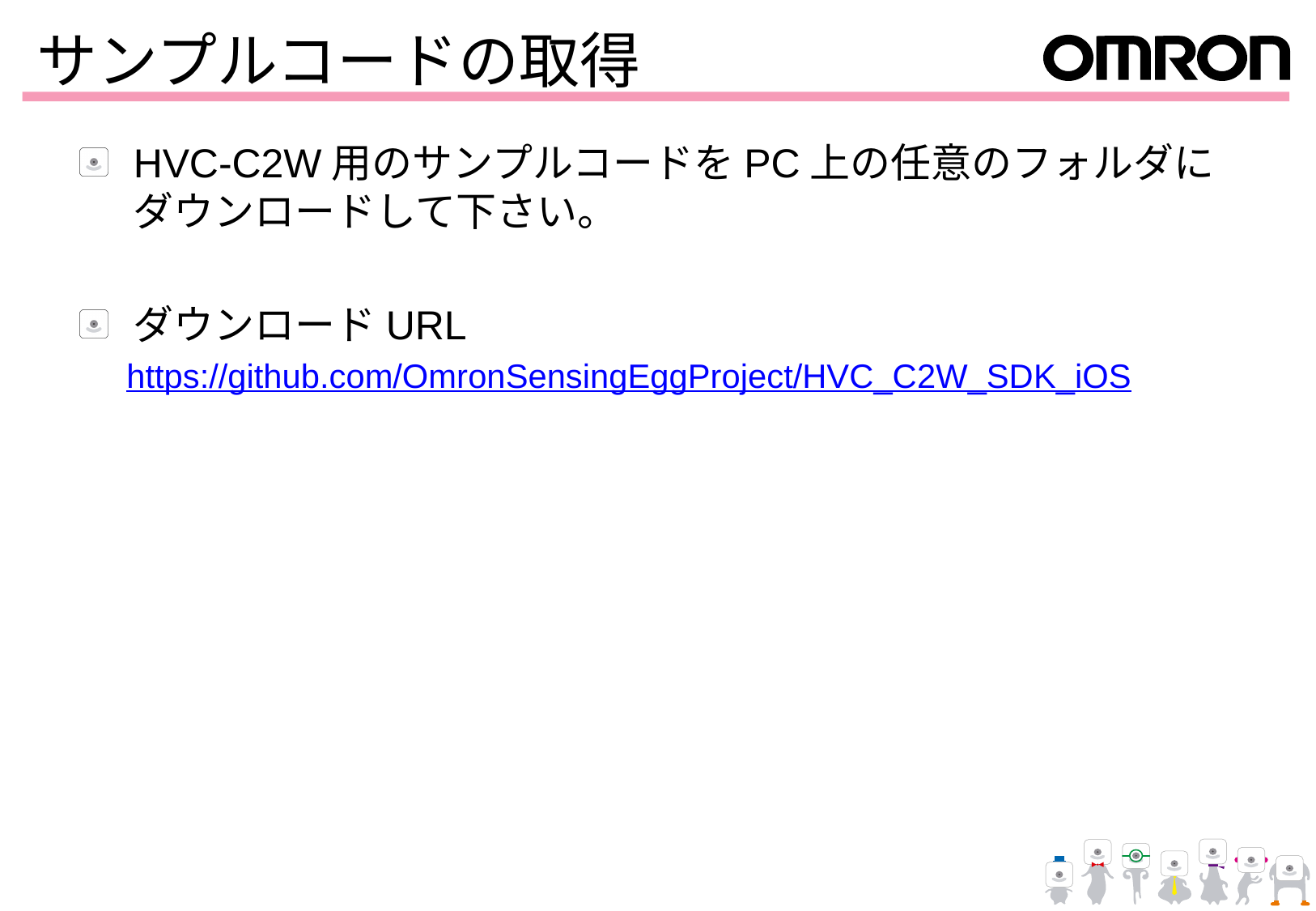

# サンプルコードの取得
HVC-C2W用のサンプルコードをPC上の任意のフォルダにダウンロードして下さい。

ダウンロードURL
     https://github.com/OmronSensingEggProject/HVC_C2W_SDK_iOS